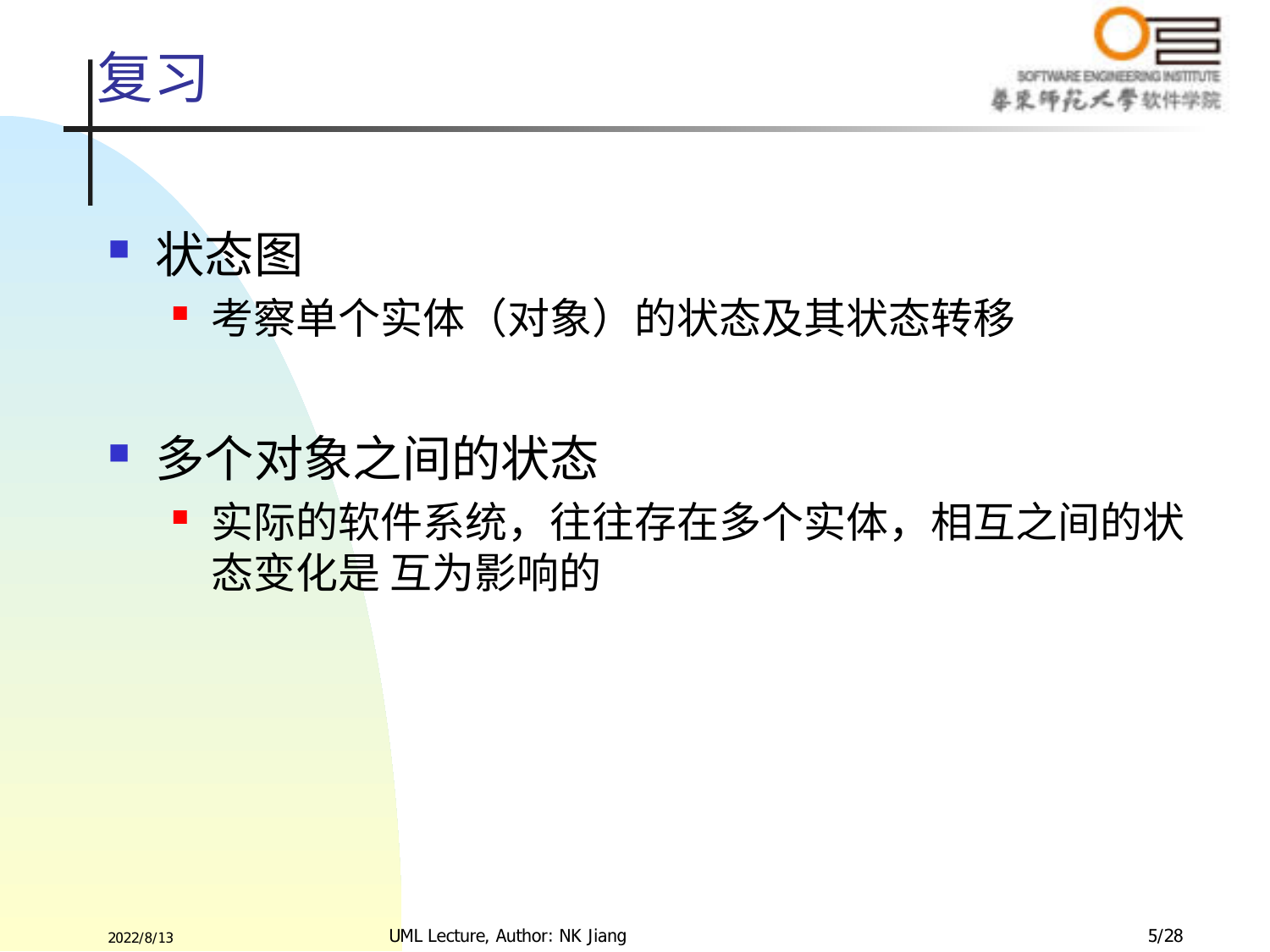

# 复习

状态图
考察单个实体（对象）的状态及其状态转移

多个对象之间的状态
实际的软件系统，往往存在多个实体，相互之间的状态变化是 互为影响的
2022/8/13
UML Lecture, Author: NK Jiang
5/28